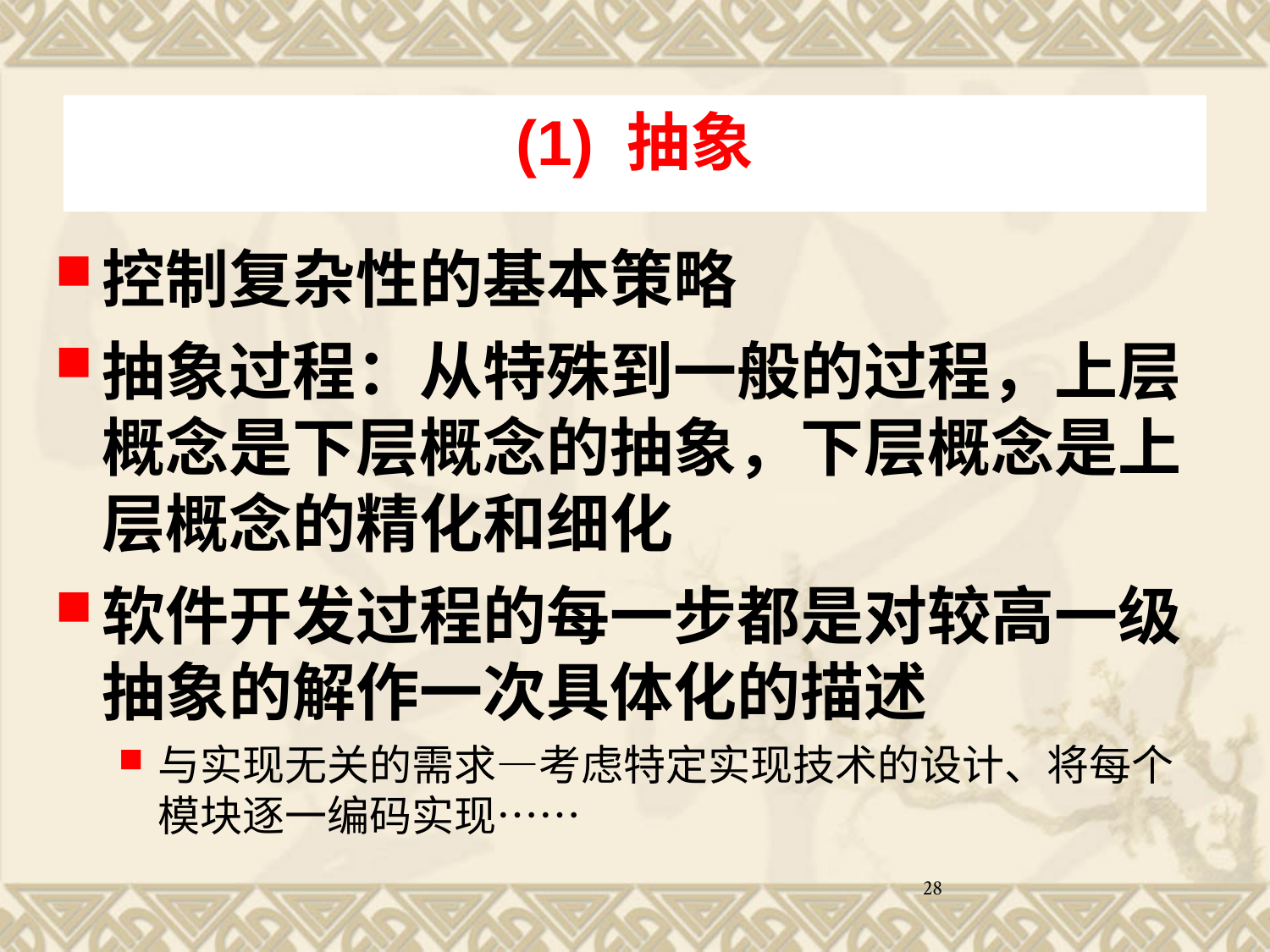

(1) 抽象
控制复杂性的基本策略
抽象过程：从特殊到一般的过程，上层概念是下层概念的抽象，下层概念是上层概念的精化和细化
软件开发过程的每一步都是对较高一级抽象的解作一次具体化的描述
与实现无关的需求—考虑特定实现技术的设计、将每个模块逐一编码实现……
28